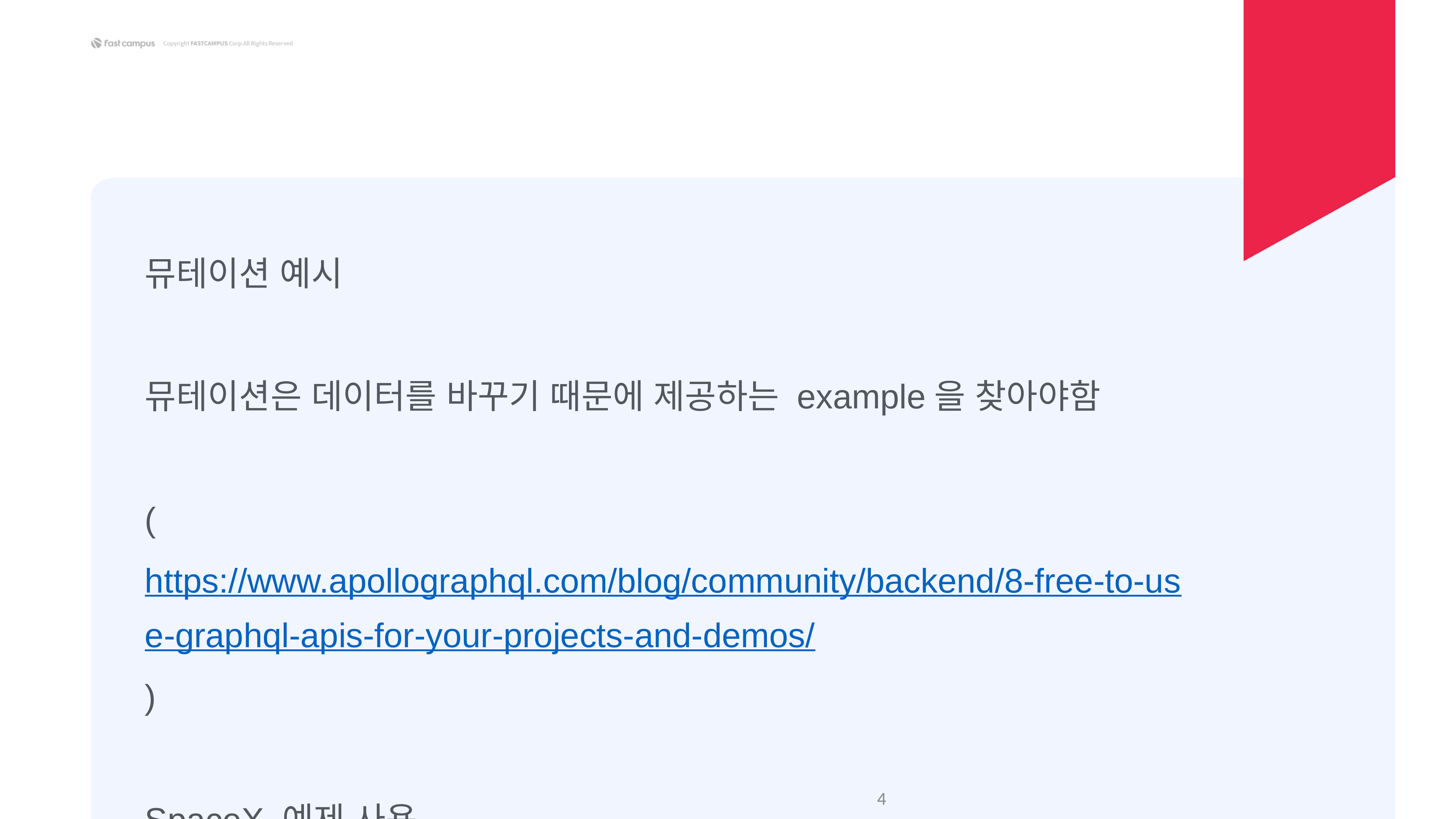

뮤테이션 예시

뮤테이션은 데이터를 바꾸기 때문에 제공하는 example을 찾아야함

(https://www.apollographql.com/blog/community/backend/8-free-to-use-graphql-apis-for-your-projects-and-demos/)

SpaceX 예제 사용
4